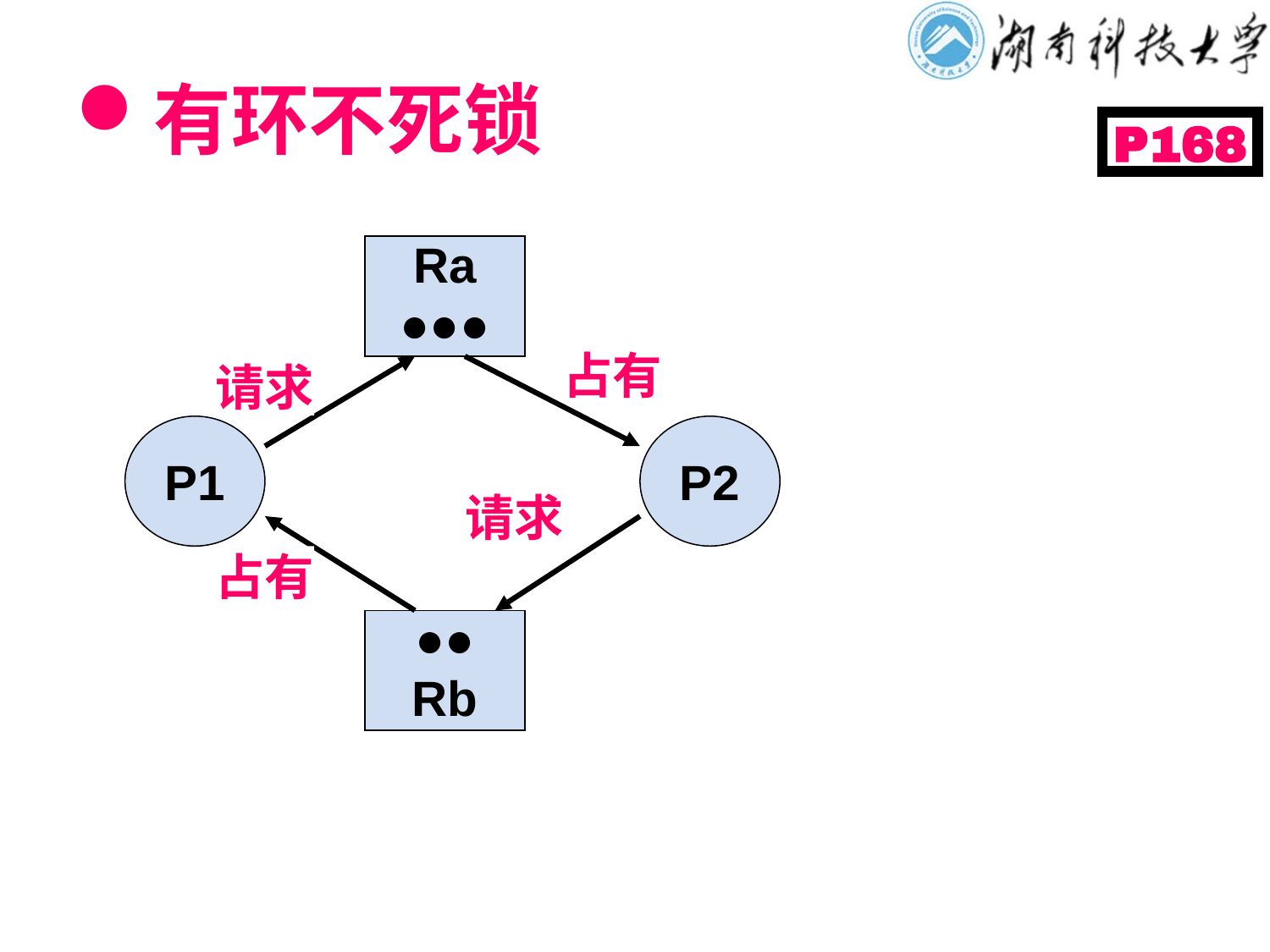

# 有环不死锁
P168
Ra
●●●
占有
请求

P1
P2
请求

占有
●●
Rb